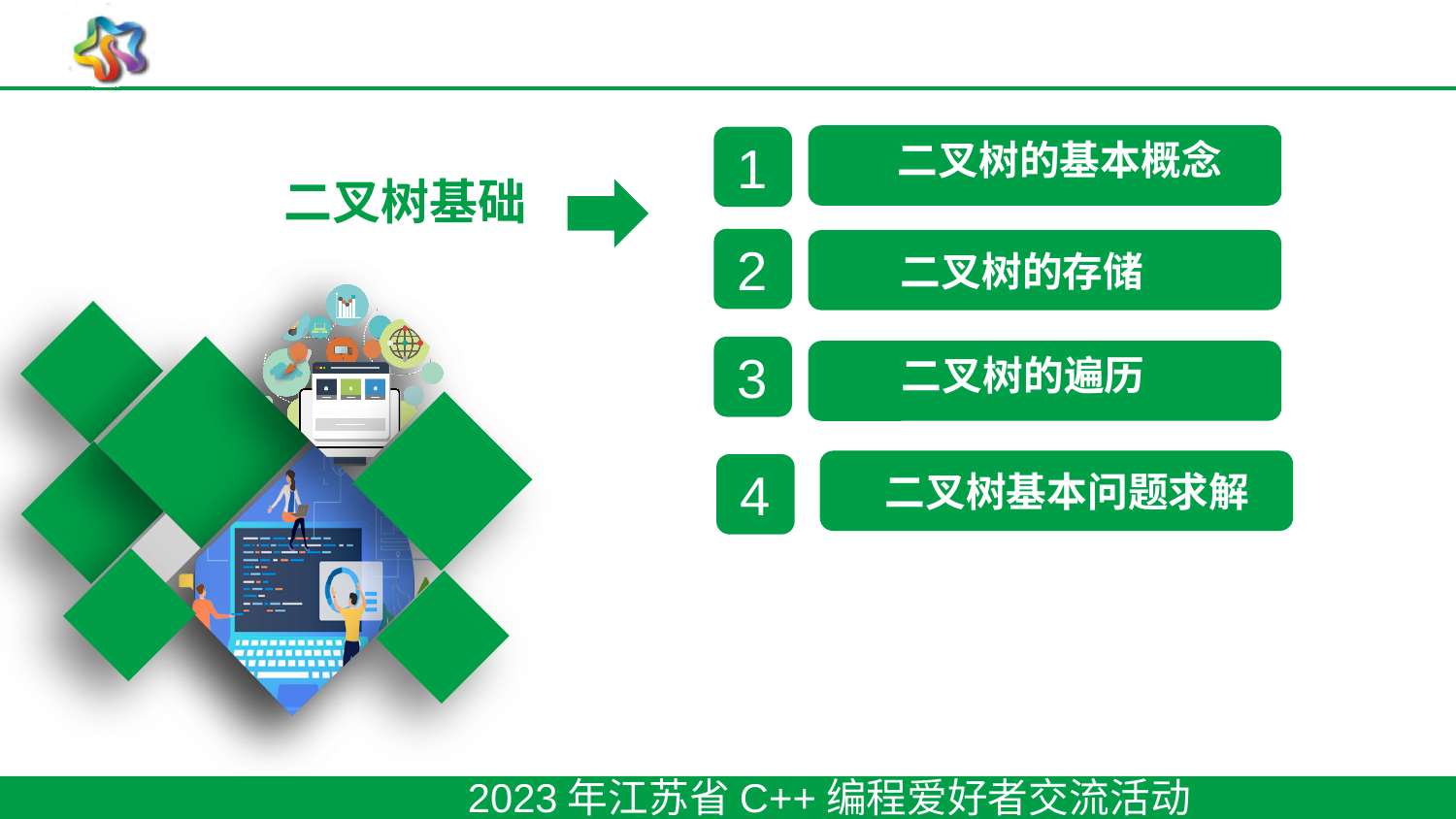

二叉树的基本概念
1
二叉树基础

2

二叉树的存储

3
二叉树的遍历

4
二叉树基本问题求解